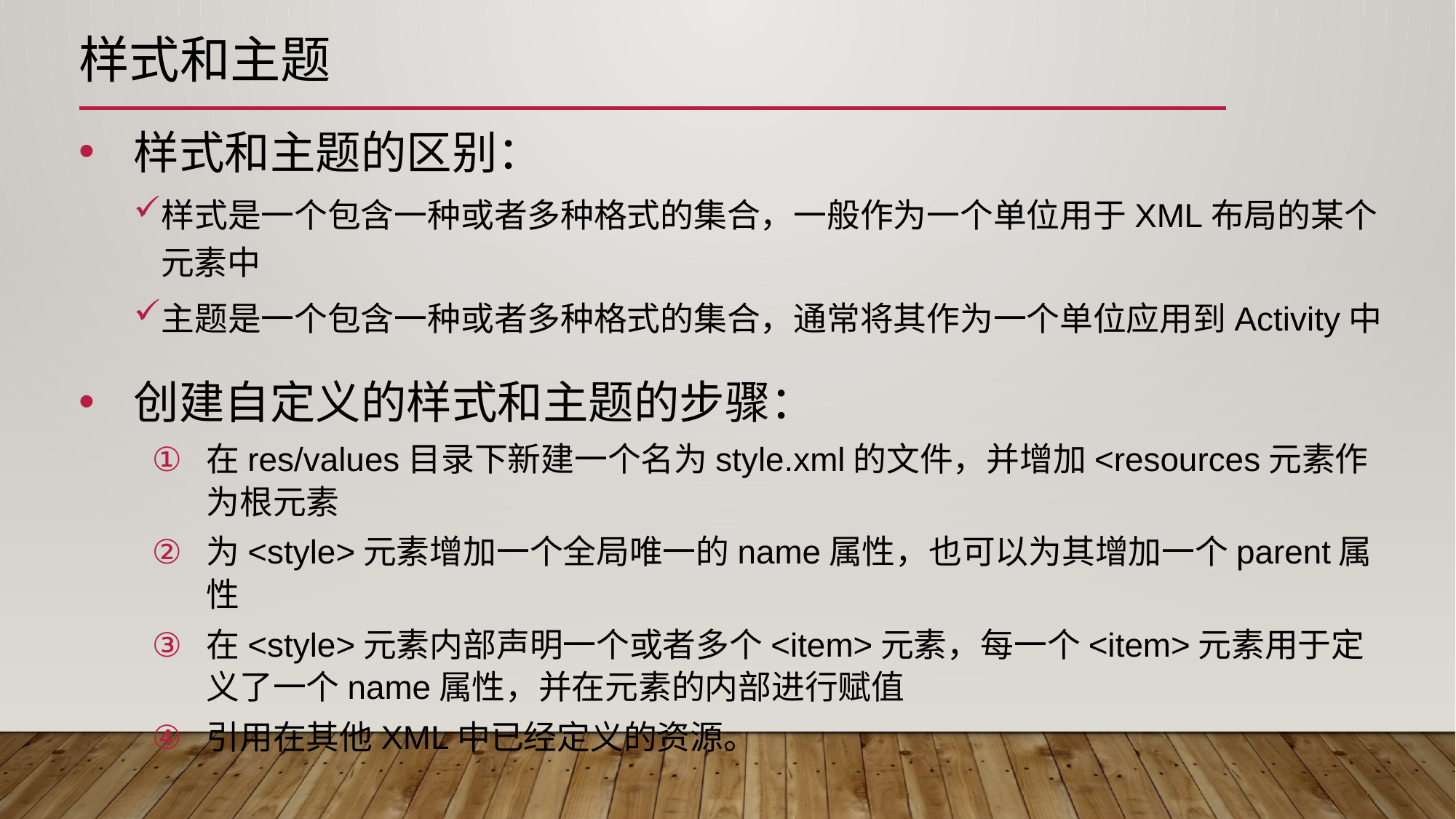

# 样式和主题
样式和主题的区别：
样式是一个包含一种或者多种格式的集合，一般作为一个单位用于XML布局的某个元素中
主题是一个包含一种或者多种格式的集合，通常将其作为一个单位应用到Activity中
创建自定义的样式和主题的步骤：
在res/values目录下新建一个名为style.xml的文件，并增加<resources元素作为根元素
为<style>元素增加一个全局唯一的name属性，也可以为其增加一个parent属性
在<style>元素内部声明一个或者多个<item>元素，每一个<item>元素用于定义了一个name属性，并在元素的内部进行赋值
引用在其他XML中已经定义的资源。